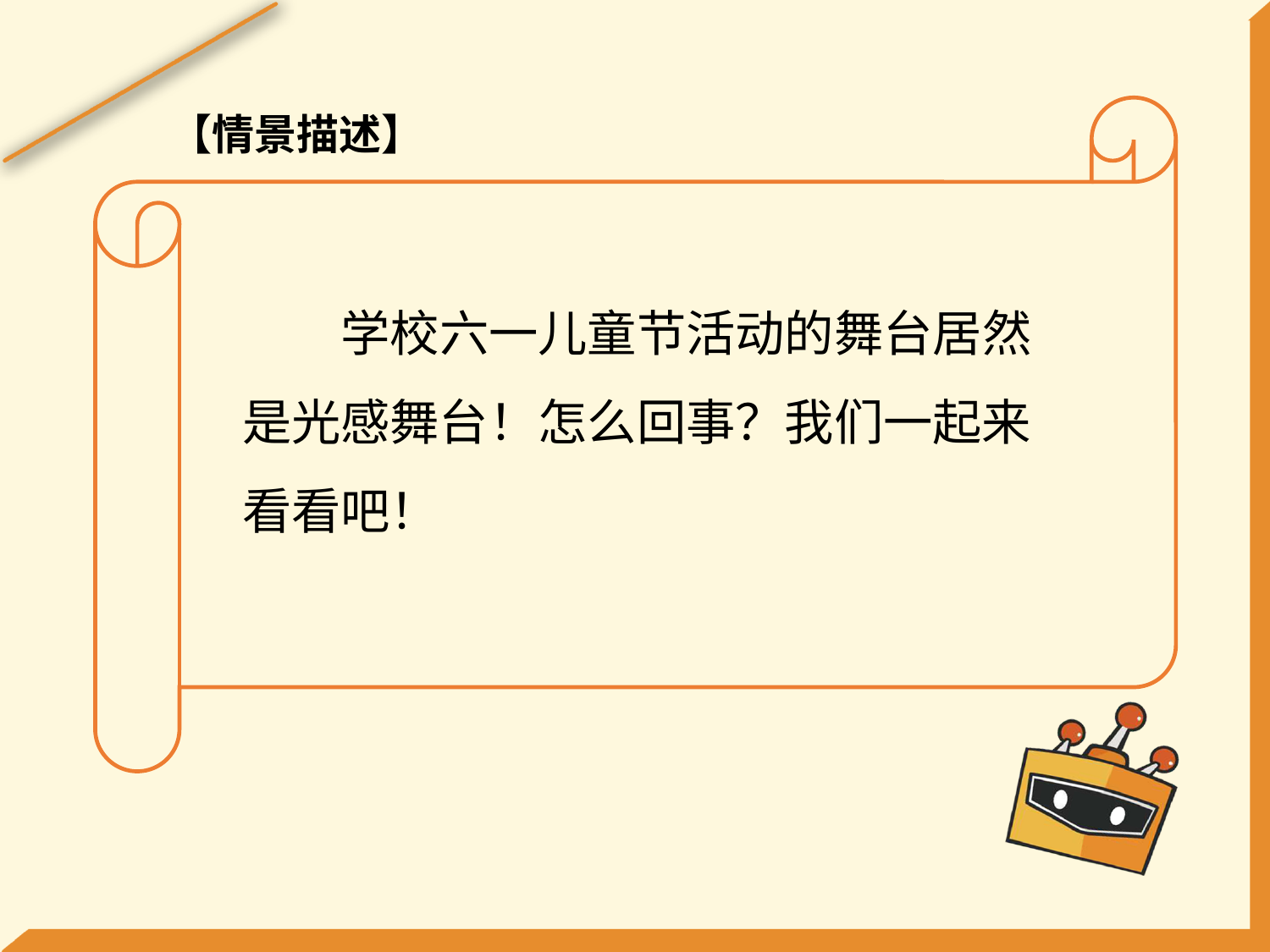

【情景描述】
学校六一儿童节活动的舞台居然是光感舞台！怎么回事？我们一起来看看吧！